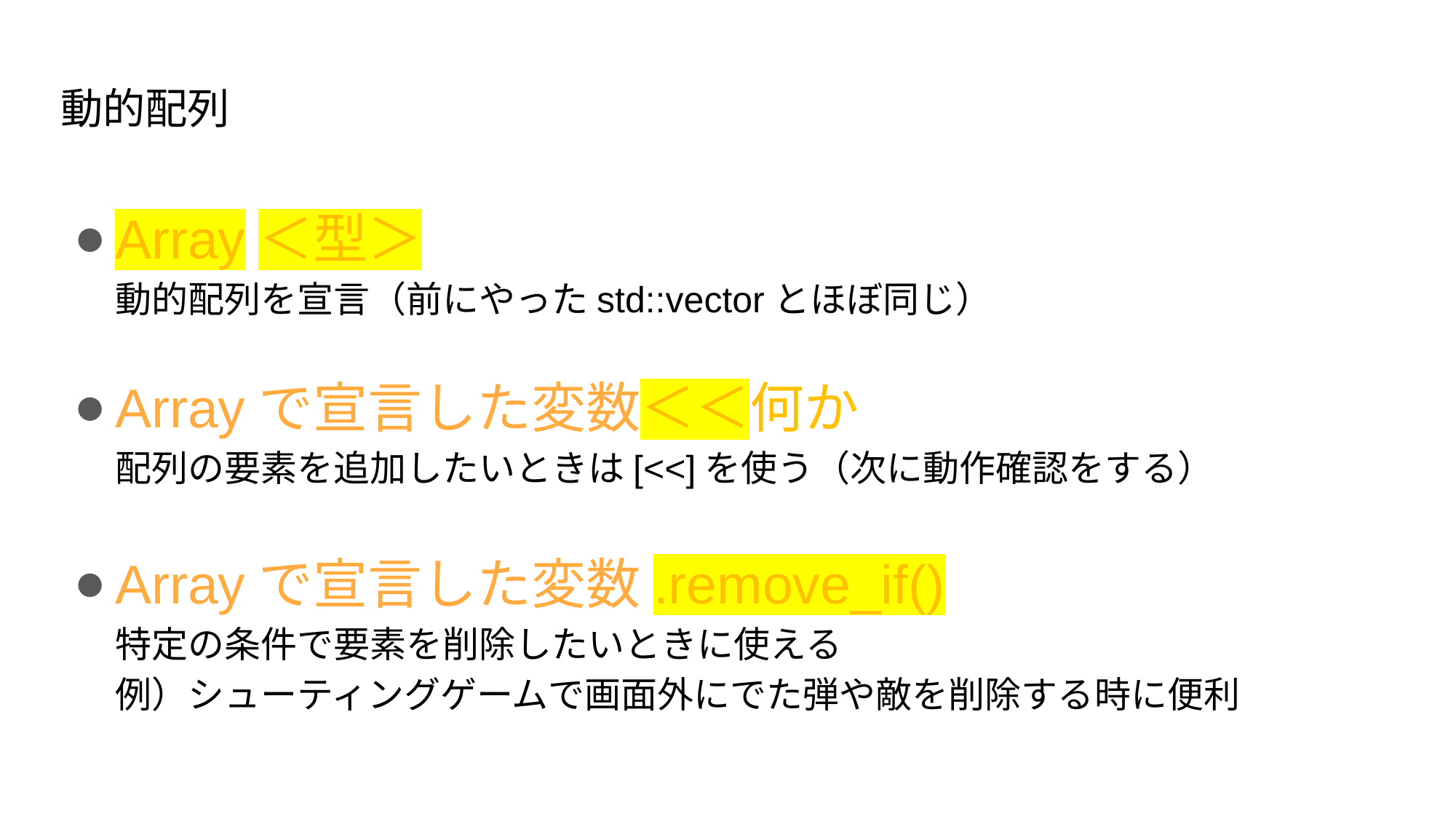

# 動的配列
Array＜型＞
動的配列を宣言（前にやったstd::vectorとほぼ同じ）
Arrayで宣言した変数＜＜何か
配列の要素を追加したいときは[<<]を使う（次に動作確認をする）

Arrayで宣言した変数.remove_if()
特定の条件で要素を削除したいときに使える
例）シューティングゲームで画面外にでた弾や敵を削除する時に便利